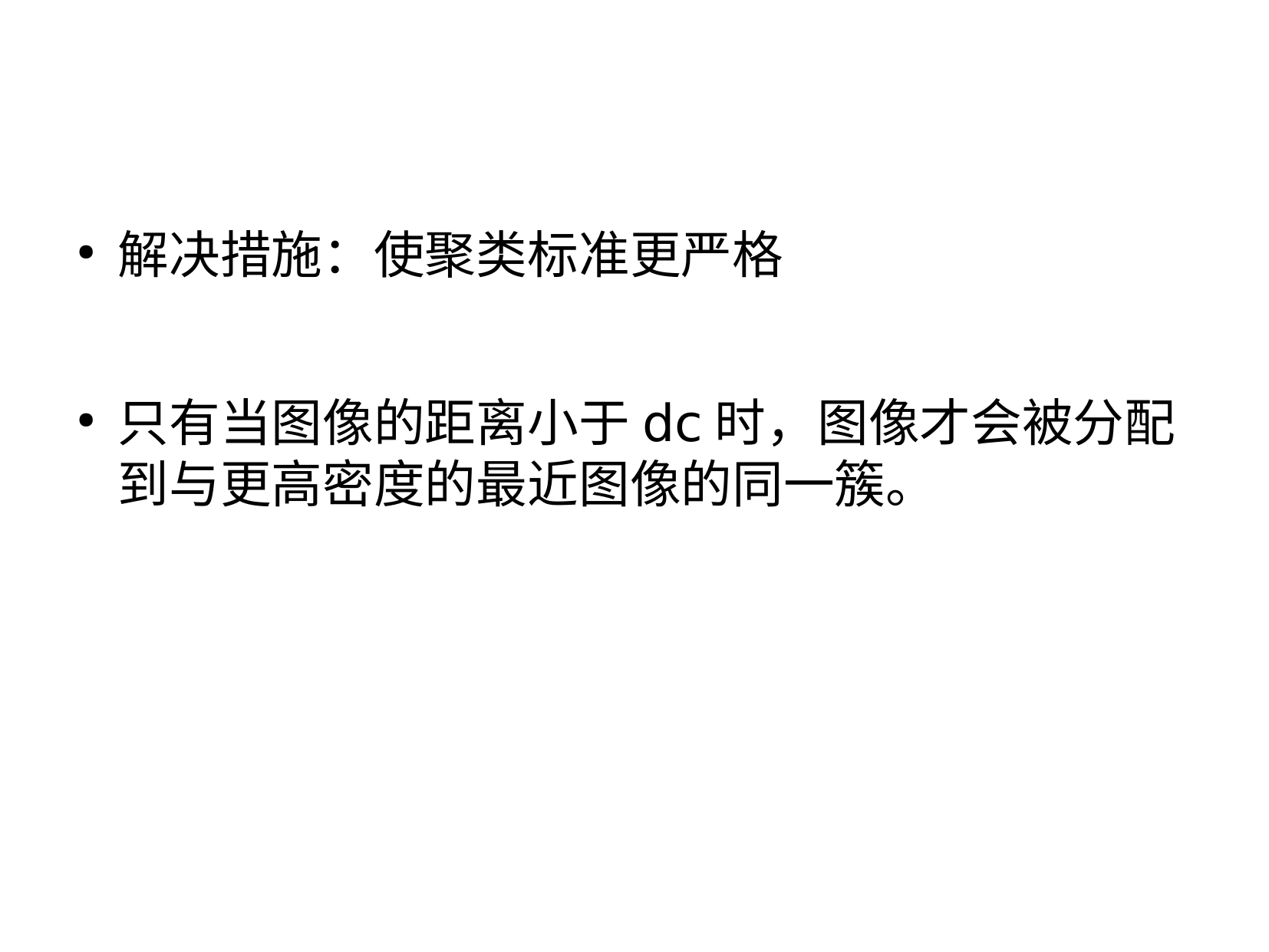

解决措施：使聚类标准更严格

只有当图像的距离小于dc时，图像才会被分配到与更高密度的最近图像的同一簇。